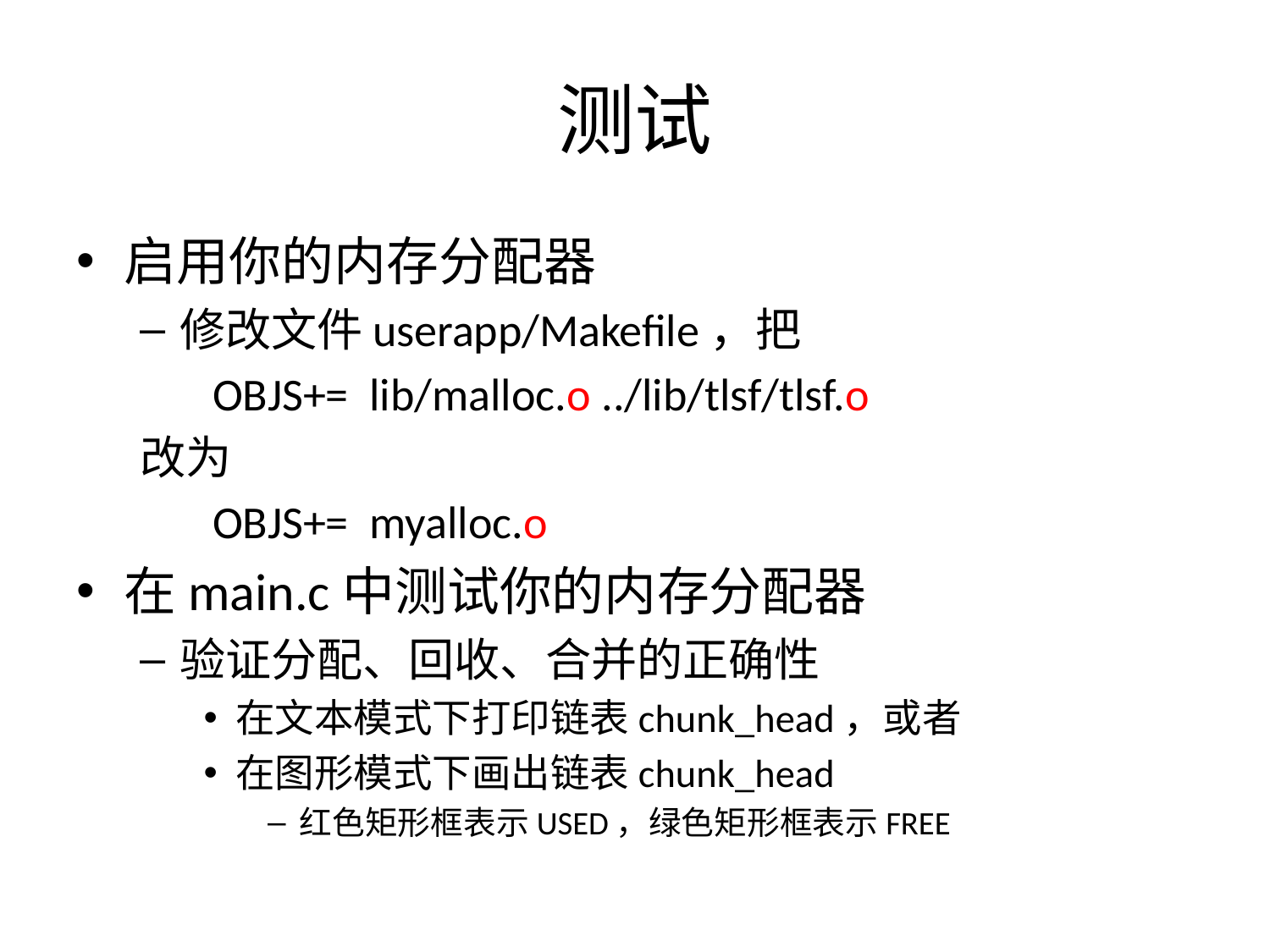

# 测试
启用你的内存分配器
修改文件userapp/Makefile，把
       OBJS+=  lib/malloc.o ../lib/tlsf/tlsf.o
改为
       OBJS+=  myalloc.o
在main.c中测试你的内存分配器
验证分配、回收、合并的正确性
在文本模式下打印链表chunk_head，或者
在图形模式下画出链表chunk_head
红色矩形框表示USED，绿色矩形框表示FREE